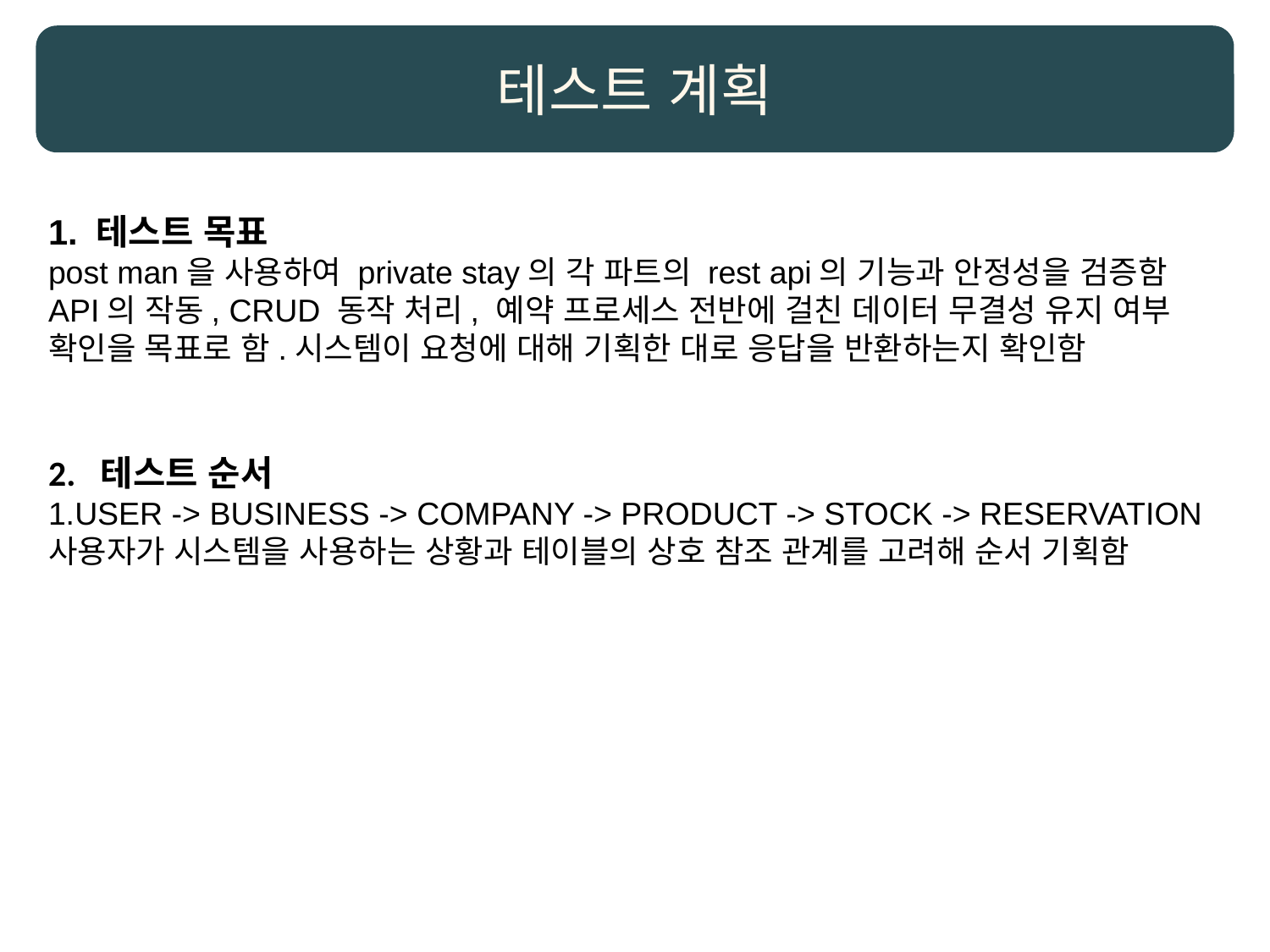

테스트 계획
1. 테스트 목표
post man을 사용하여 private stay의 각 파트의 rest api의 기능과 안정성을 검증함
API의 작동, CRUD 동작 처리, 예약 프로세스 전반에 걸친 데이터 무결성 유지 여부 확인을 목표로 함.시스템이 요청에 대해 기획한 대로 응답을 반환하는지 확인함
2.  테스트 순서
1.USER -> BUSINESS -> COMPANY -> PRODUCT -> STOCK -> RESERVATION
사용자가 시스템을 사용하는 상황과 테이블의 상호 참조 관계를 고려해 순서 기획함